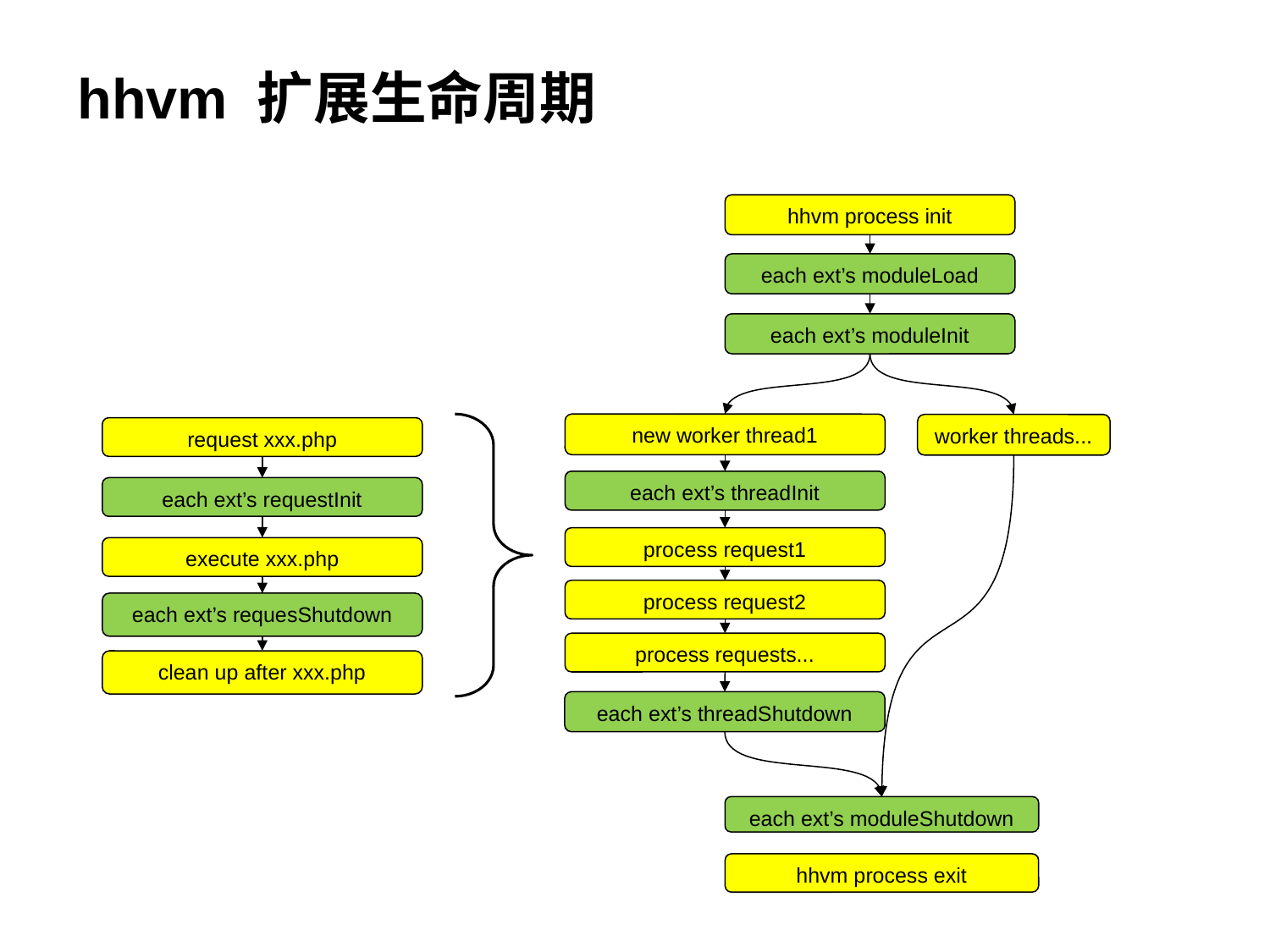

# hhvm 扩展生命周期
hhvm process init
each ext’s moduleLoad
each ext’s moduleInit

new worker thread1
worker threads...
request xxx.php
each ext’s threadInit
each ext’s requestInit
process request1
execute xxx.php
process request2
each ext’s requesShutdown
process requests...
clean up after xxx.php
each ext’s threadShutdown
each ext’s moduleShutdown
hhvm process exit